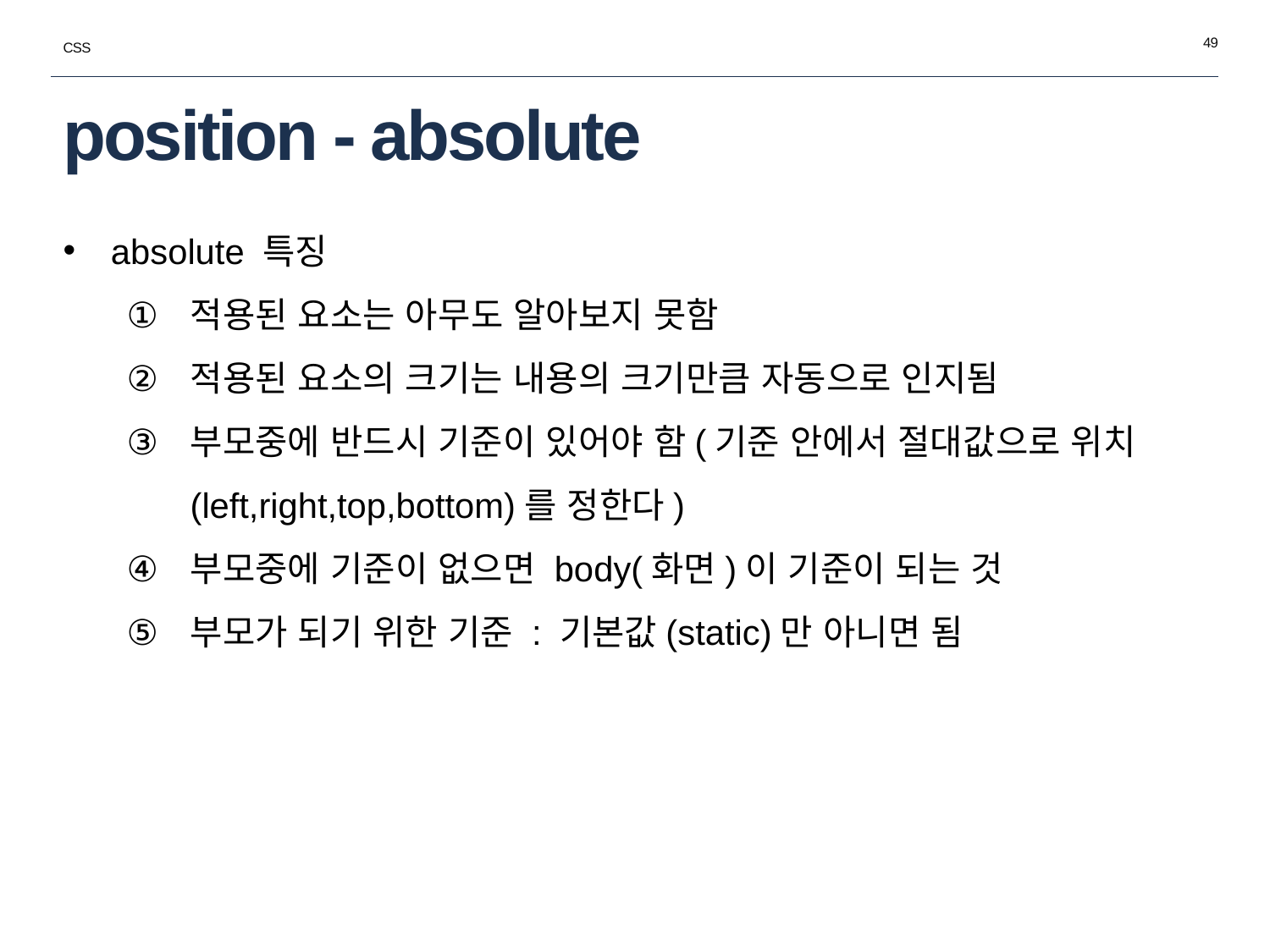

49
CSS
# position - absolute
absolute 특징
적용된 요소는 아무도 알아보지 못함
적용된 요소의 크기는 내용의 크기만큼 자동으로 인지됨
부모중에 반드시 기준이 있어야 함(기준 안에서 절대값으로 위치(left,right,top,bottom)를 정한다)
부모중에 기준이 없으면 body(화면)이 기준이 되는 것
부모가 되기 위한 기준 : 기본값(static)만 아니면 됨